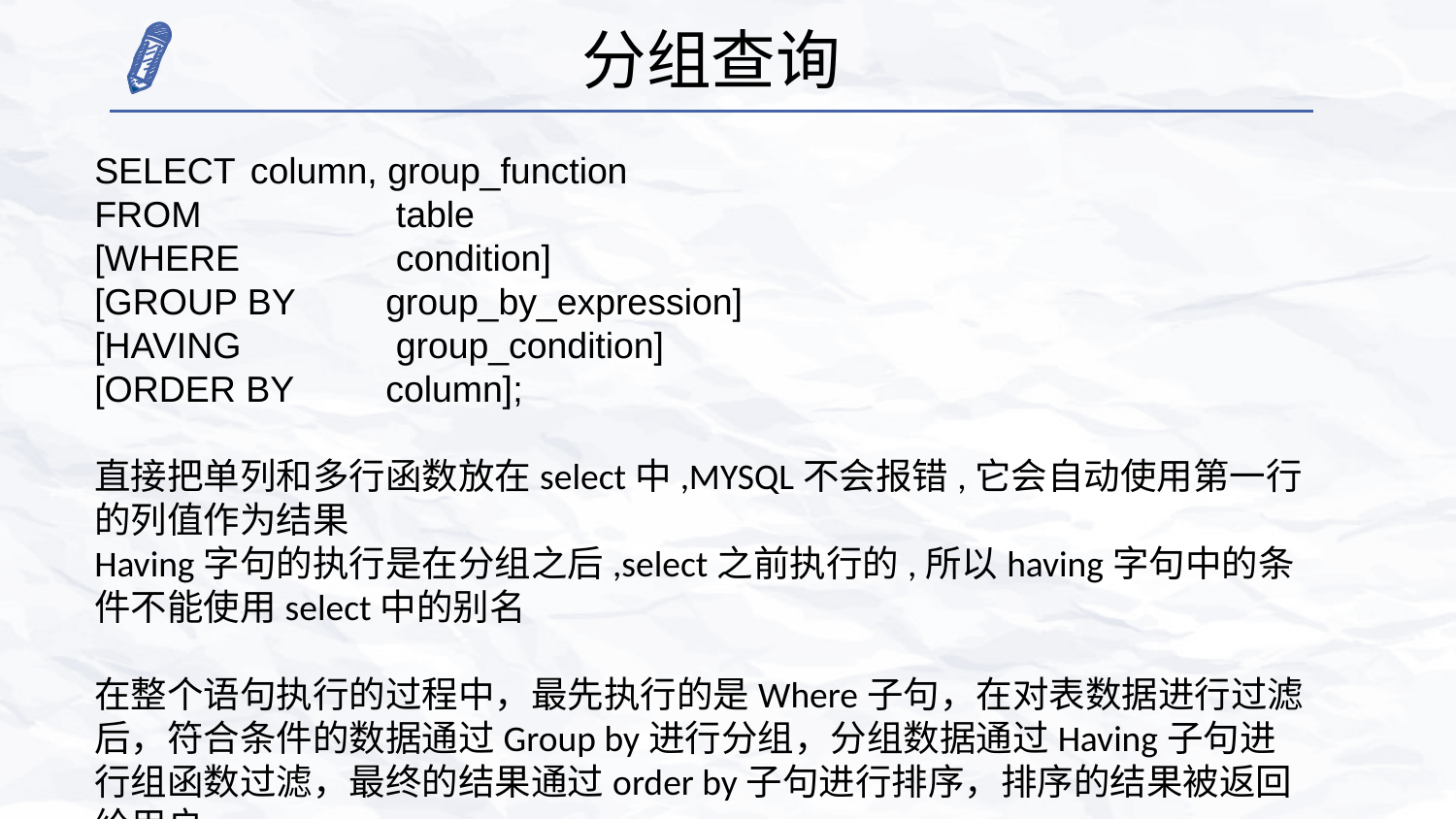

分组查询

SELECT	 column, group_function
FROM		 table
[WHERE	 condition]
[GROUP BY 	group_by_expression]
[HAVING	 group_condition]
[ORDER BY 	column];

直接把单列和多行函数放在select中,MYSQL不会报错,它会自动使用第一行的列值作为结果
Having字句的执行是在分组之后,select之前执行的,所以having字句中的条件不能使用select中的别名

在整个语句执行的过程中，最先执行的是Where子句，在对表数据进行过滤后，符合条件的数据通过Group by进行分组，分组数据通过Having子句进行组函数过滤，最终的结果通过order by子句进行排序，排序的结果被返回给用户。